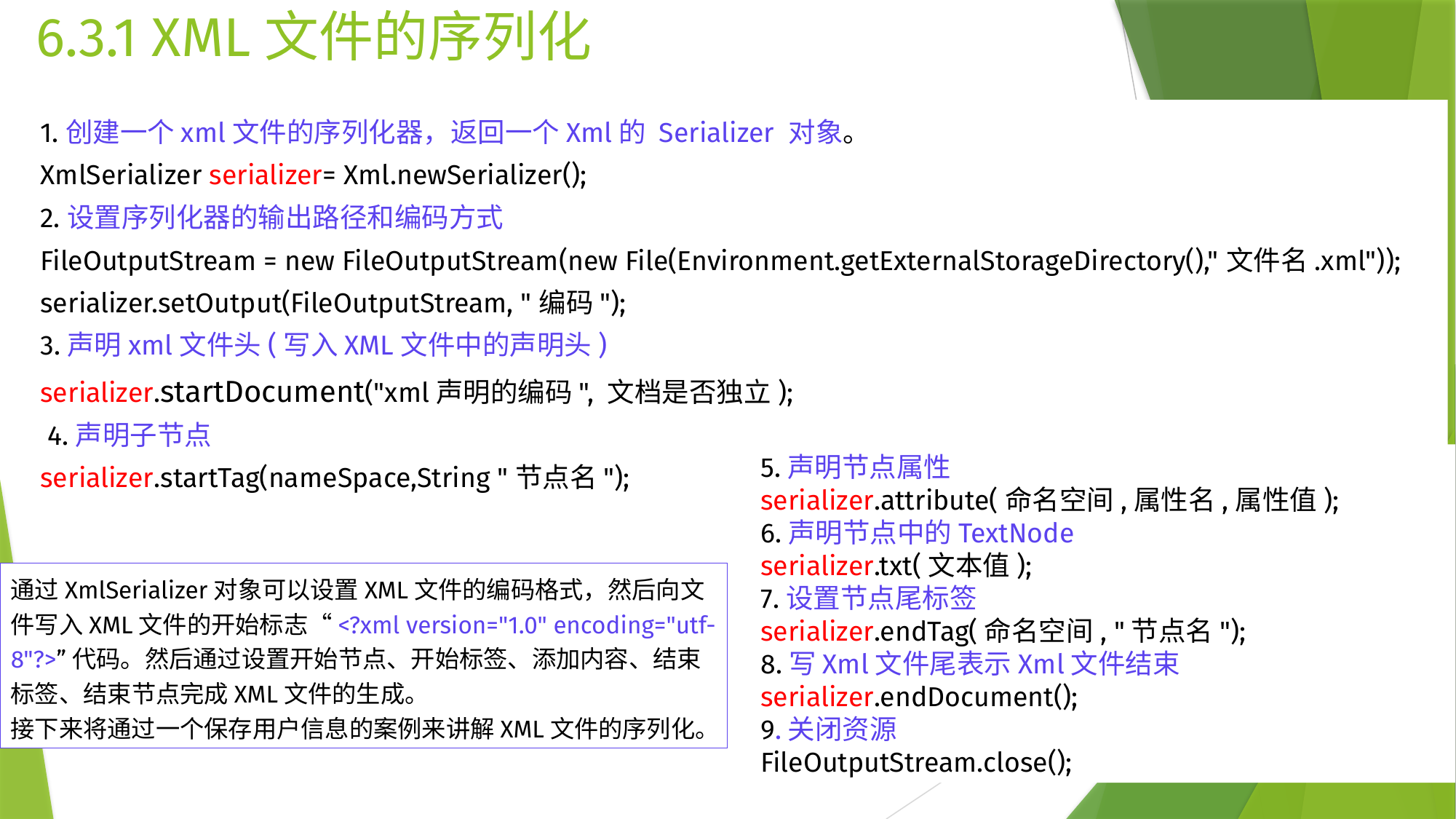

# 6.3.1 XML文件的序列化
1.创建一个xml文件的序列化器，返回一个Xml的 Serializer 对象。
XmlSerializer serializer= Xml.newSerializer();
2.设置序列化器的输出路径和编码方式
FileOutputStream = new FileOutputStream(new File(Environment.getExternalStorageDirectory(),"文件名.xml"));
serializer.setOutput(FileOutputStream, "编码");
3.声明xml文件头(写入XML文件中的声明头)
serializer.startDocument("xml声明的编码", 文档是否独立);
 4.声明子节点
serializer.startTag(nameSpace,String "节点名");
5.声明节点属性
serializer.attribute(命名空间,属性名,属性值);
6.声明节点中的TextNode
serializer.txt(文本值);
7.设置节点尾标签
serializer.endTag(命名空间, "节点名");
8.写Xml文件尾表示Xml文件结束
serializer.endDocument();
9.关闭资源
FileOutputStream.close();
通过XmlSerializer对象可以设置XML文件的编码格式，然后向文件写入XML文件的开始标志“<?xml version="1.0" encoding="utf-8"?>”代码。然后通过设置开始节点、开始标签、添加内容、结束标签、结束节点完成XML文件的生成。
接下来将通过一个保存用户信息的案例来讲解XML文件的序列化。